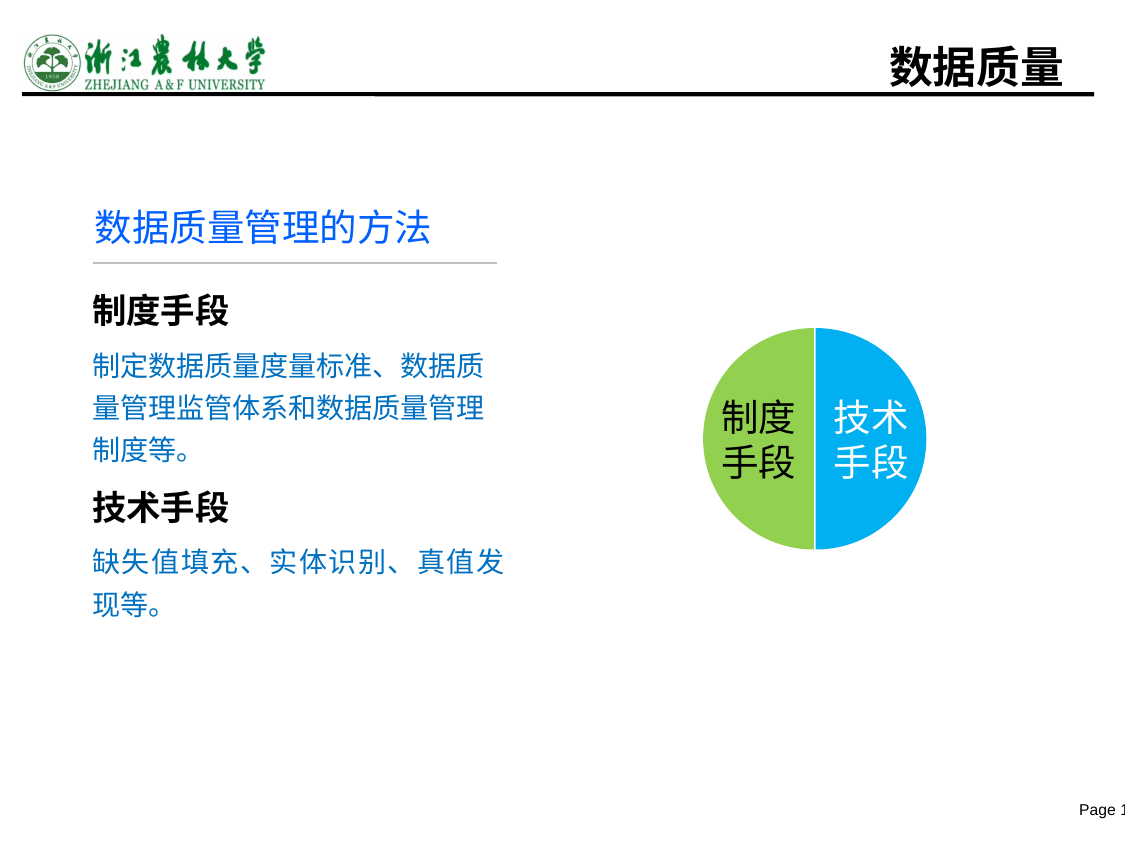

# 数据质量
数据质量管理的方法
制度手段
制定数据质量度量标准、数据质量管理监管体系和数据质量管理制度等。
技术手段
缺失值填充、实体识别、真值发现等。

制度
手段
技术
手段